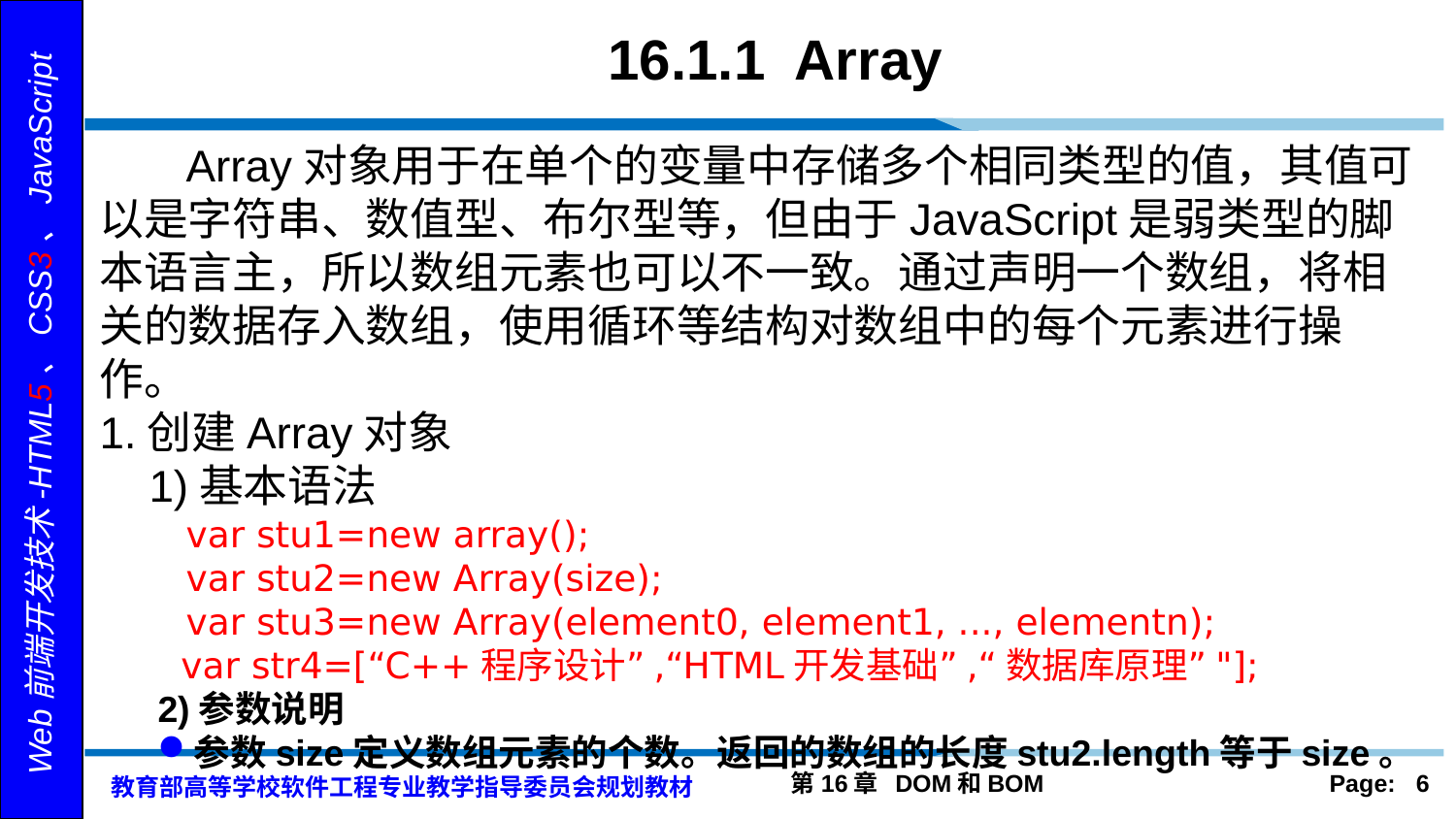

# 16.1.1  Array
       Array对象用于在单个的变量中存储多个相同类型的值，其值可以是字符串、数值型、布尔型等，但由于JavaScript是弱类型的脚本语言主，所以数组元素也可以不一致。通过声明一个数组，将相关的数据存入数组，使用循环等结构对数组中的每个元素进行操作。
1.创建Array对象
    1)基本语法
var stu1=new array();
var stu2=new Array(size);
var stu3=new Array(element0, element1, ..., elementn);
  var str4=[“C++程序设计”,“HTML开发基础”,“数据库原理”"];
2)参数说明
参数size定义数组元素的个数。返回的数组的长度stu2.length等于size。